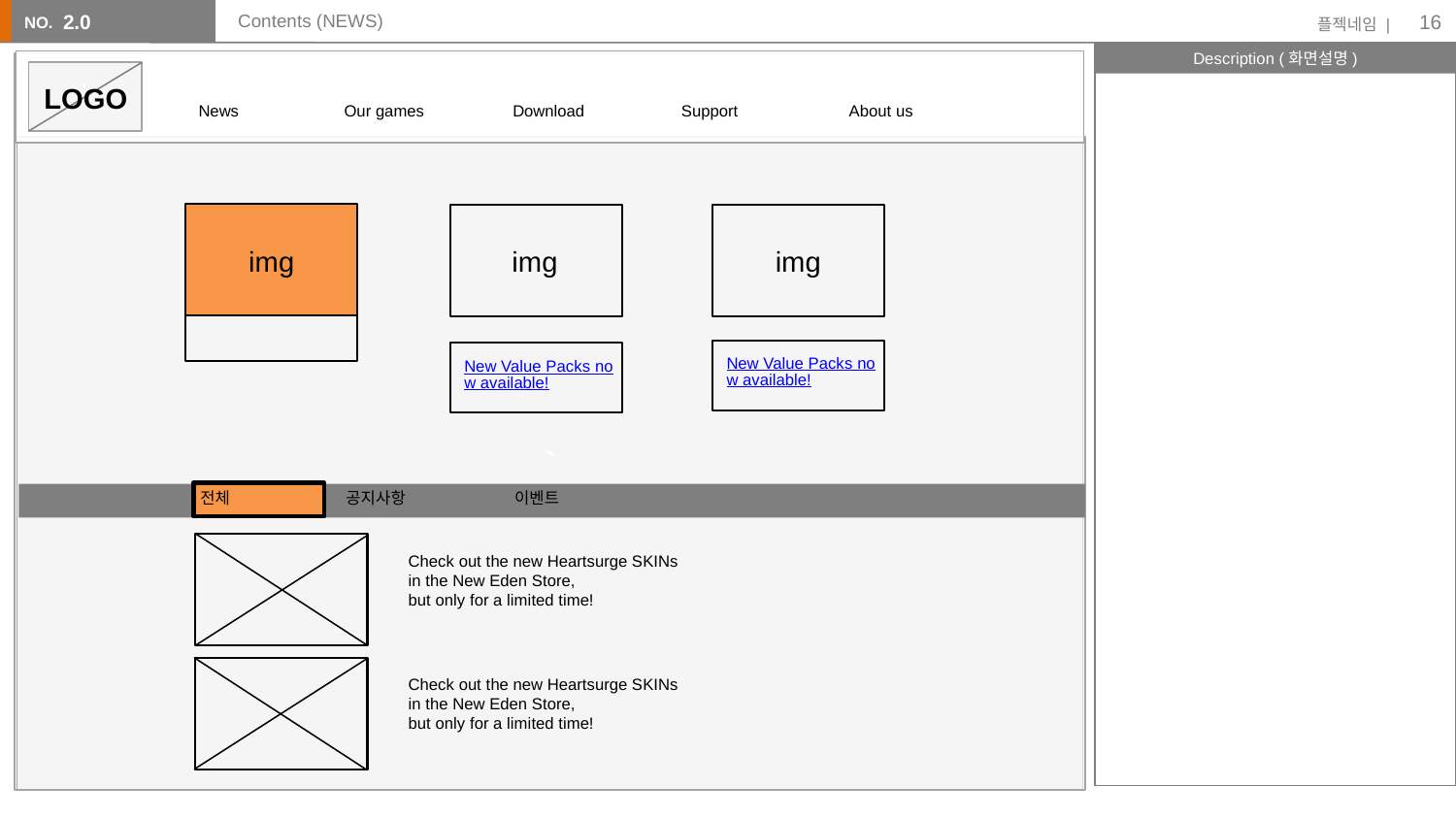

16
2.0
# Contents (NEWS)

`

`
LOGO
News 	Our games 	     Download 	          Support 	               About us
`

img
img
img

New Value Packs now available!
New Value Packs now available!
전체 	공지사항	     이벤트

Check out the new Heartsurge SKINs
in the New Eden Store,
but only for a limited time!

Check out the new Heartsurge SKINs
in the New Eden Store,
but only for a limited time!